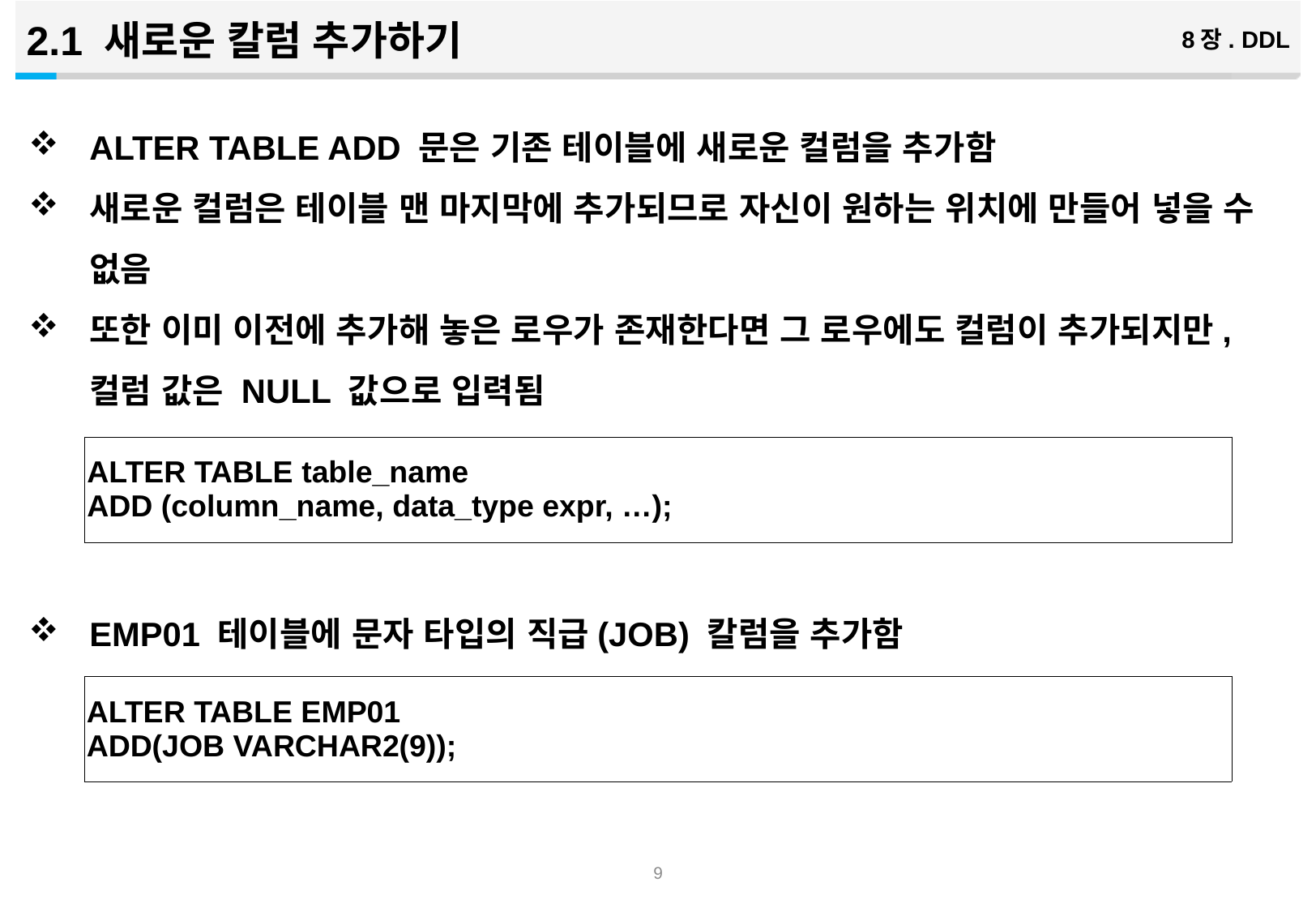

2.1 새로운 칼럼 추가하기
8장. DDL
ALTER TABLE ADD 문은 기존 테이블에 새로운 컬럼을 추가함
새로운 컬럼은 테이블 맨 마지막에 추가되므로 자신이 원하는 위치에 만들어 넣을 수 없음
또한 이미 이전에 추가해 놓은 로우가 존재한다면 그 로우에도 컬럼이 추가되지만, 컬럼 값은 NULL 값으로 입력됨

EMP01 테이블에 문자 타입의 직급(JOB) 칼럼을 추가함
| ALTER TABLE table\_name ADD (column\_name, data\_type expr, …); |
| --- |
| ALTER TABLE EMP01 ADD(JOB VARCHAR2(9)); |
| --- |
9